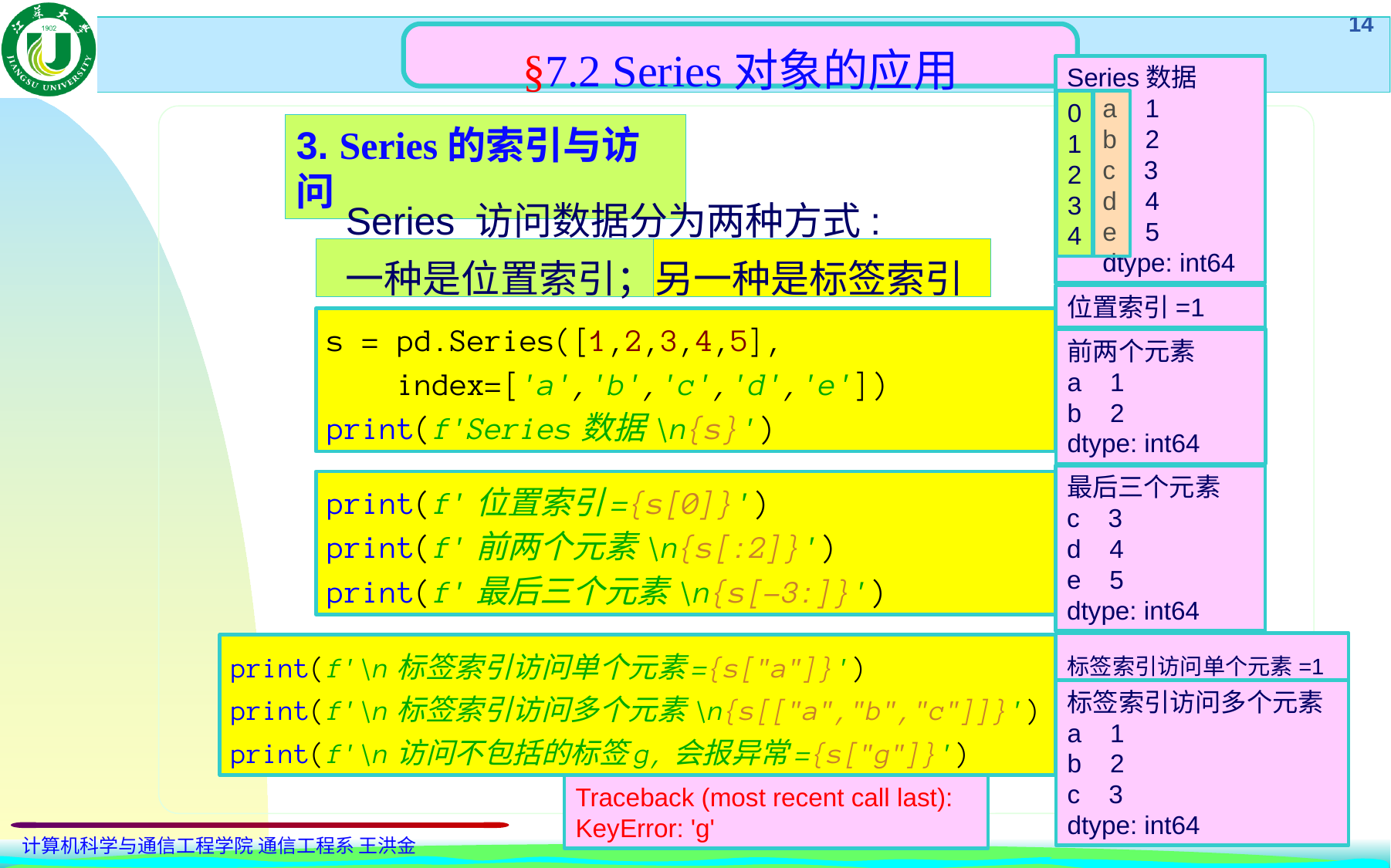

§7.2 Series对象的应用
Series数据
     a    1
     b    2
     c    3
     d    4
     e    5
     dtype: int64
01234

3. Series的索引与访问
Series 访问数据分为两种方式:
一种是位置索引；另一种是标签索引

位置索引=1
s = pd.Series([1,2,3,4,5],
    index=['a','b','c','d','e'])
print(f'Series数据\n{s}')
前两个元素
a    1
b    2
dtype: int64
最后三个元素
c    3
d    4
e    5
dtype: int64
print(f'位置索引={s[0]}')
print(f'前两个元素\n{s[:2]}')
print(f'最后三个元素\n{s[-3:]}')
标签索引访问单个元素=1
print(f'\n标签索引访问单个元素={s["a"]}')
print(f'\n标签索引访问多个元素\n{s[["a","b","c"]]}')
print(f'\n访问不包括的标签g,会报异常={s["g"]}')
标签索引访问多个元素
a    1
b    2
c    3
dtype: int64
Traceback (most recent call last):
KeyError: 'g'